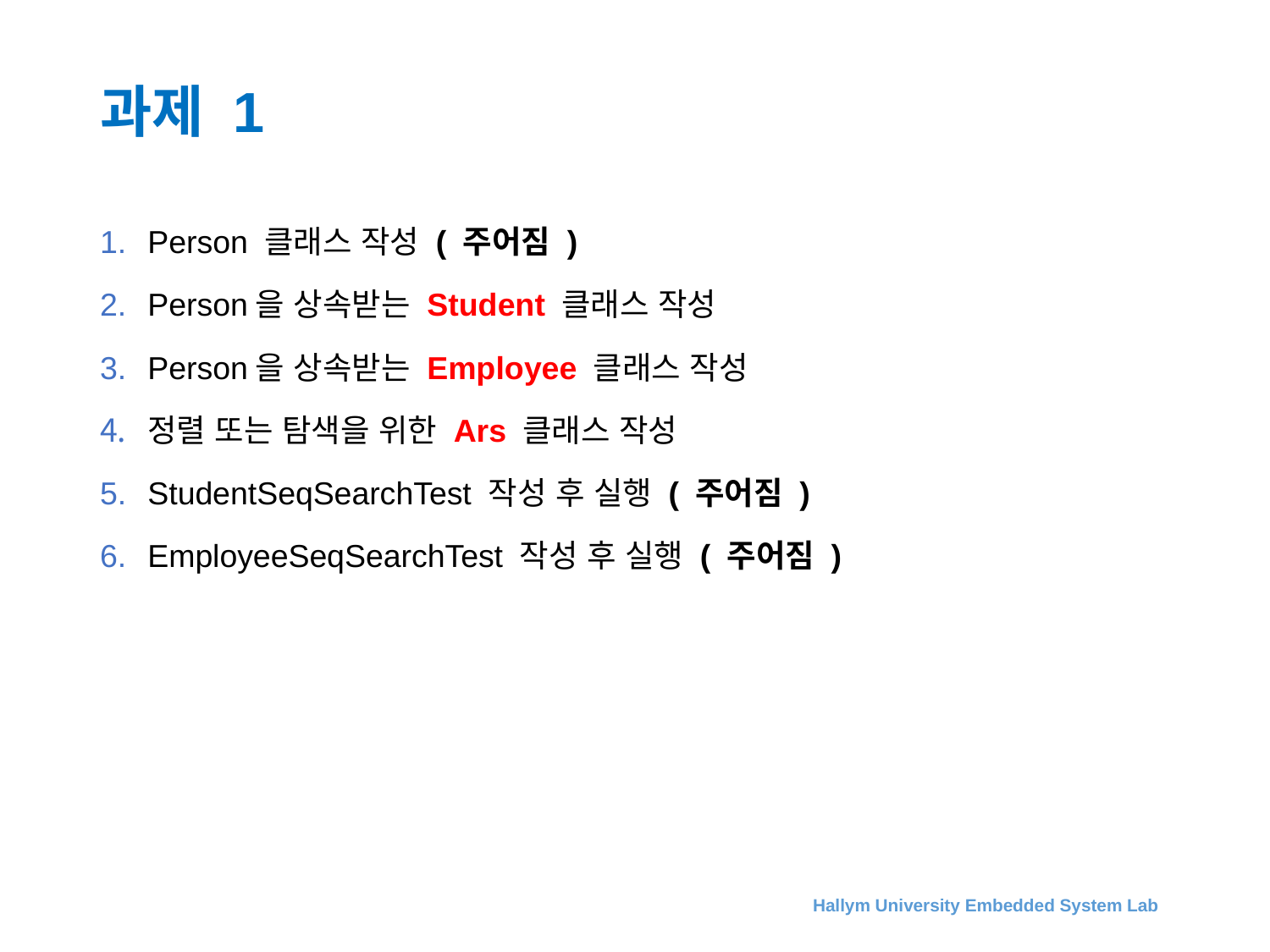

# 과제 1
Person 클래스 작성 ( 주어짐 )
Person을 상속받는 Student 클래스 작성
Person을 상속받는 Employee 클래스 작성
정렬 또는 탐색을 위한 Ars 클래스 작성
StudentSeqSearchTest 작성 후 실행 ( 주어짐 )
EmployeeSeqSearchTest 작성 후 실행 ( 주어짐 )
Hallym University Embedded System Lab